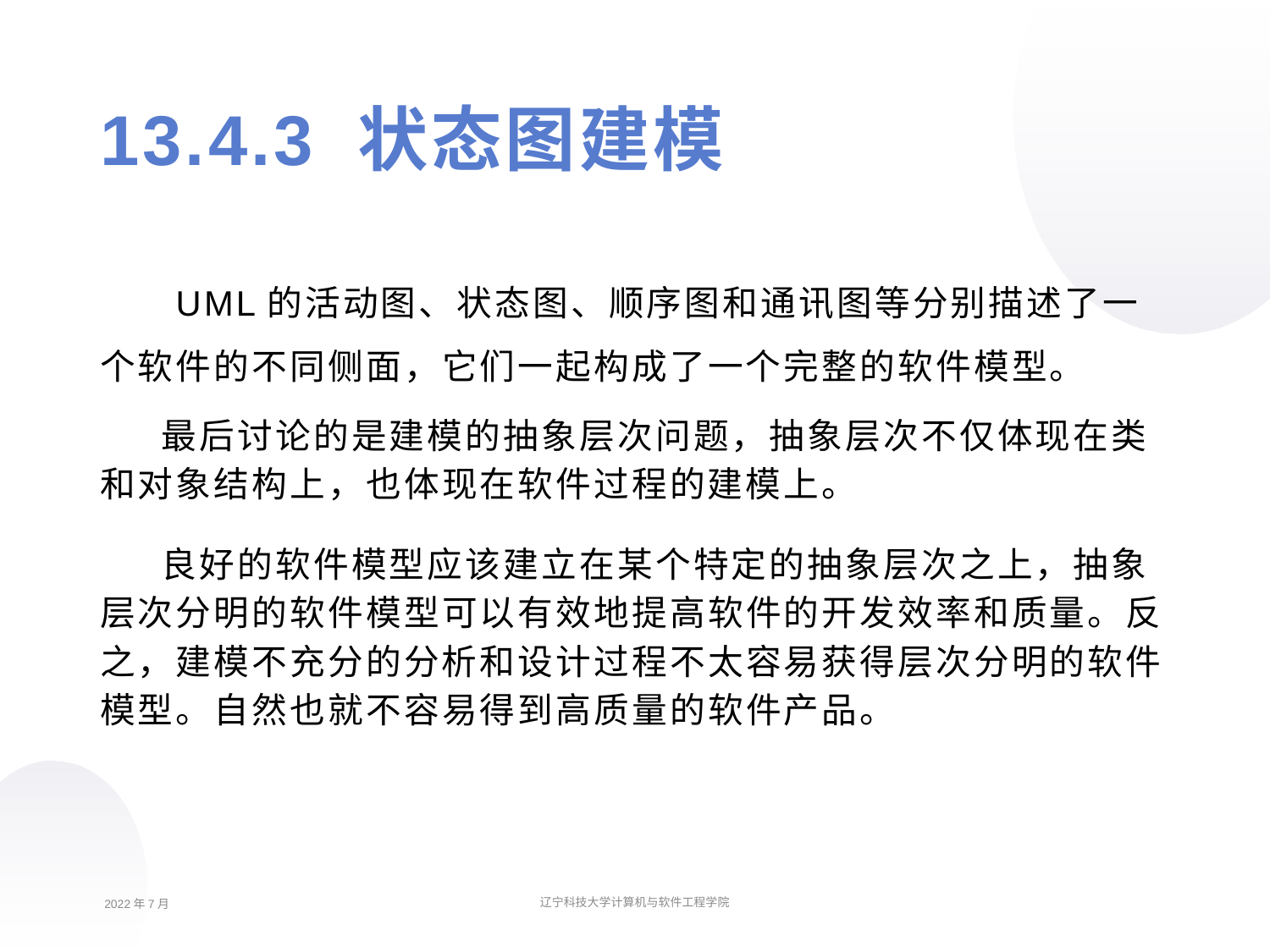

13.4.3 状态图建模
UML的活动图、状态图、顺序图和通讯图等分别描述了一个软件的不同侧面，它们一起构成了一个完整的软件模型。
最后讨论的是建模的抽象层次问题，抽象层次不仅体现在类和对象结构上，也体现在软件过程的建模上。
良好的软件模型应该建立在某个特定的抽象层次之上，抽象层次分明的软件模型可以有效地提高软件的开发效率和质量。反之，建模不充分的分析和设计过程不太容易获得层次分明的软件模型。自然也就不容易得到高质量的软件产品。

2022年7月
辽宁科技大学计算机与软件工程学院
100